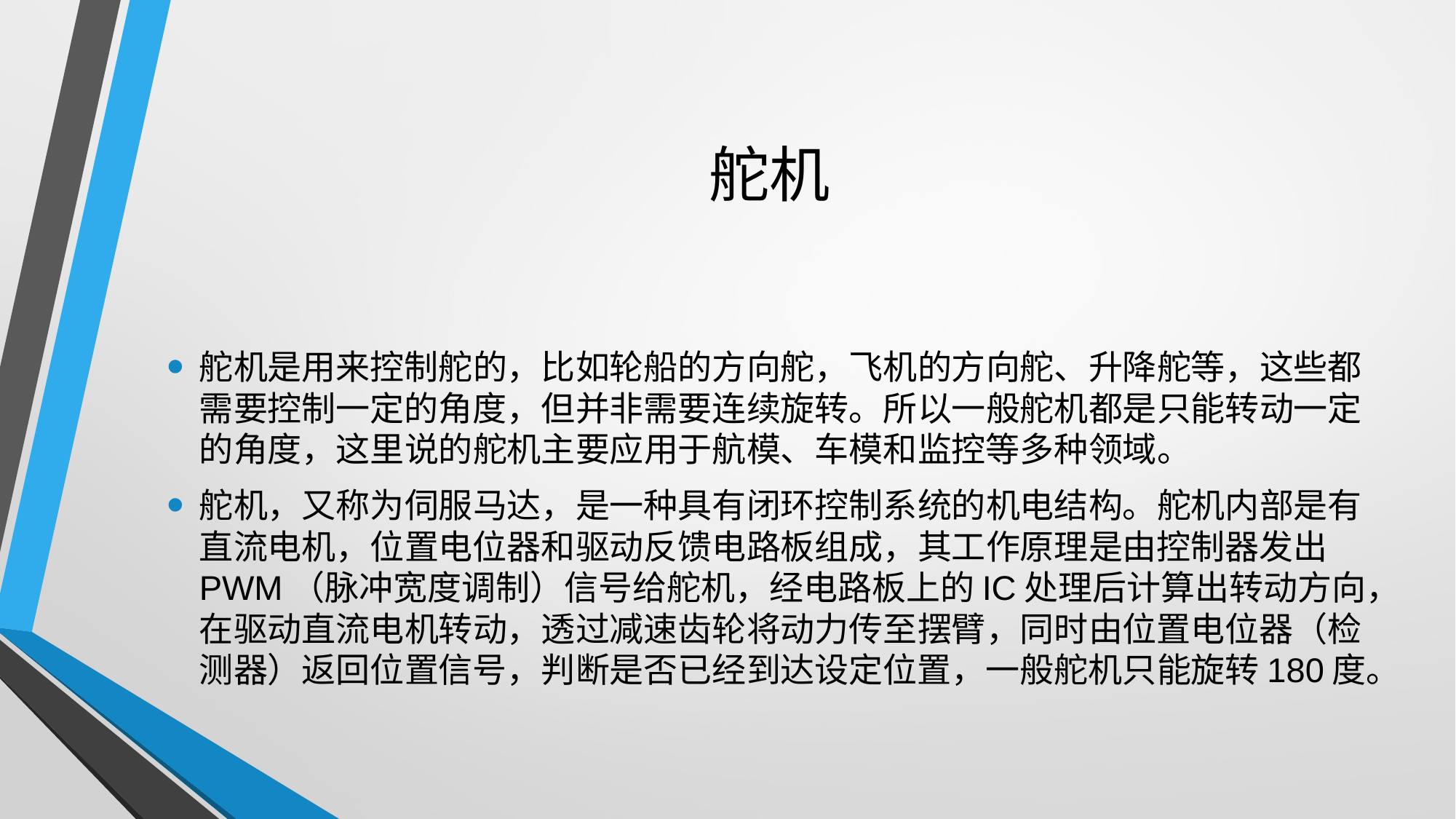

# 舵机
舵机是用来控制舵的，比如轮船的方向舵，飞机的方向舵、升降舵等，这些都需要控制一定的角度，但并非需要连续旋转。所以一般舵机都是只能转动一定的角度，这里说的舵机主要应用于航模、车模和监控等多种领域。
舵机，又称为伺服马达，是一种具有闭环控制系统的机电结构。舵机内部是有直流电机，位置电位器和驱动反馈电路板组成，其工作原理是由控制器发出PWM（脉冲宽度调制）信号给舵机，经电路板上的IC处理后计算出转动方向，在驱动直流电机转动，透过减速齿轮将动力传至摆臂，同时由位置电位器（检测器）返回位置信号，判断是否已经到达设定位置，一般舵机只能旋转180度。